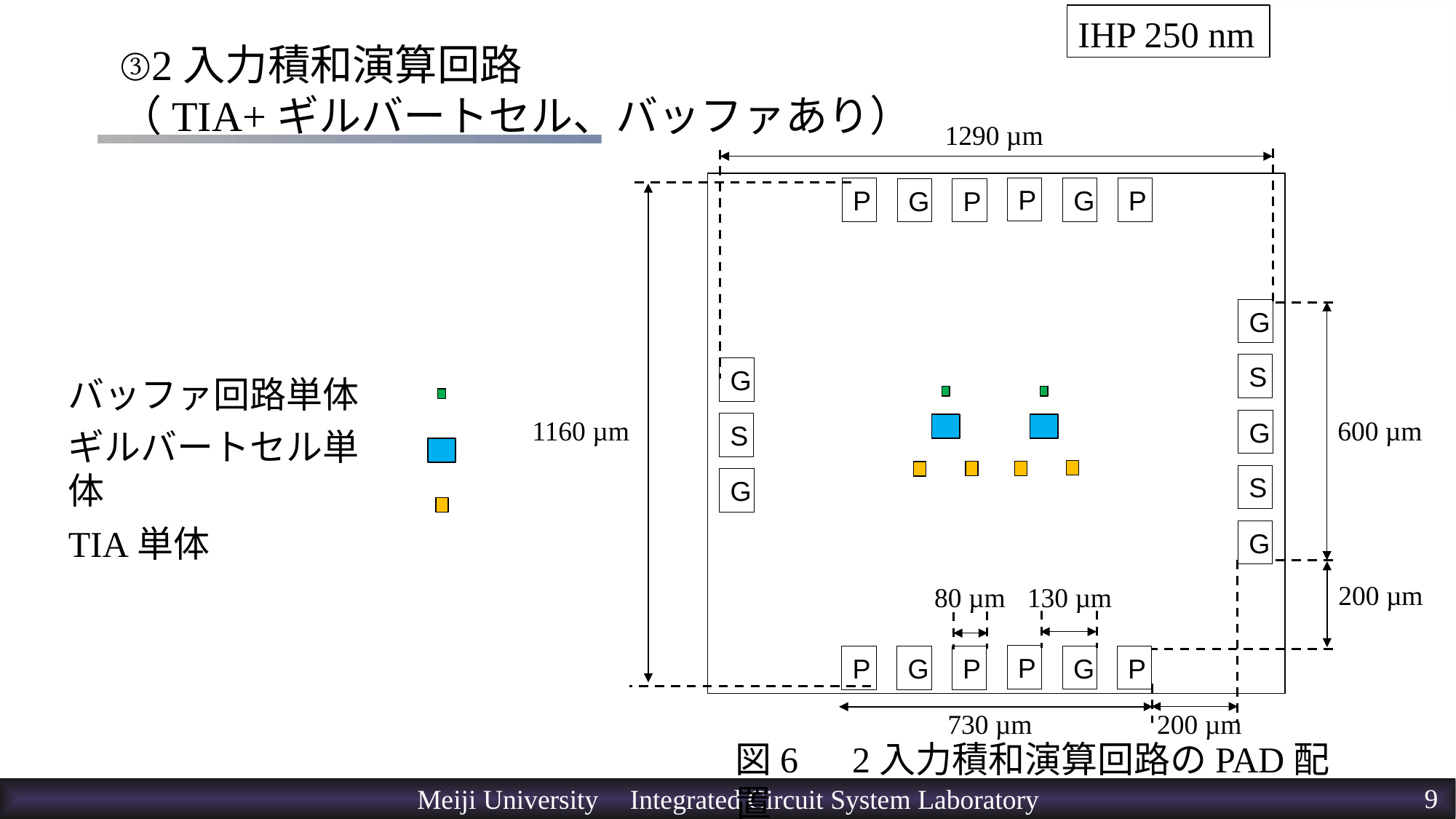

IHP 250 nm
# ③2入力積和演算回路 （TIA+ギルバートセル、バッファあり）
1290 µm

P
G
P
P
G
P
G
S
G
バッファ回路単体
ギルバートセル単体
TIA単体

1160 µm
600 µm

G
S

S
G

G
200 µm
130 µm
80 µm
P
G
P
P
G
P
730 µm
200 µm
図6　2入力積和演算回路のPAD配置